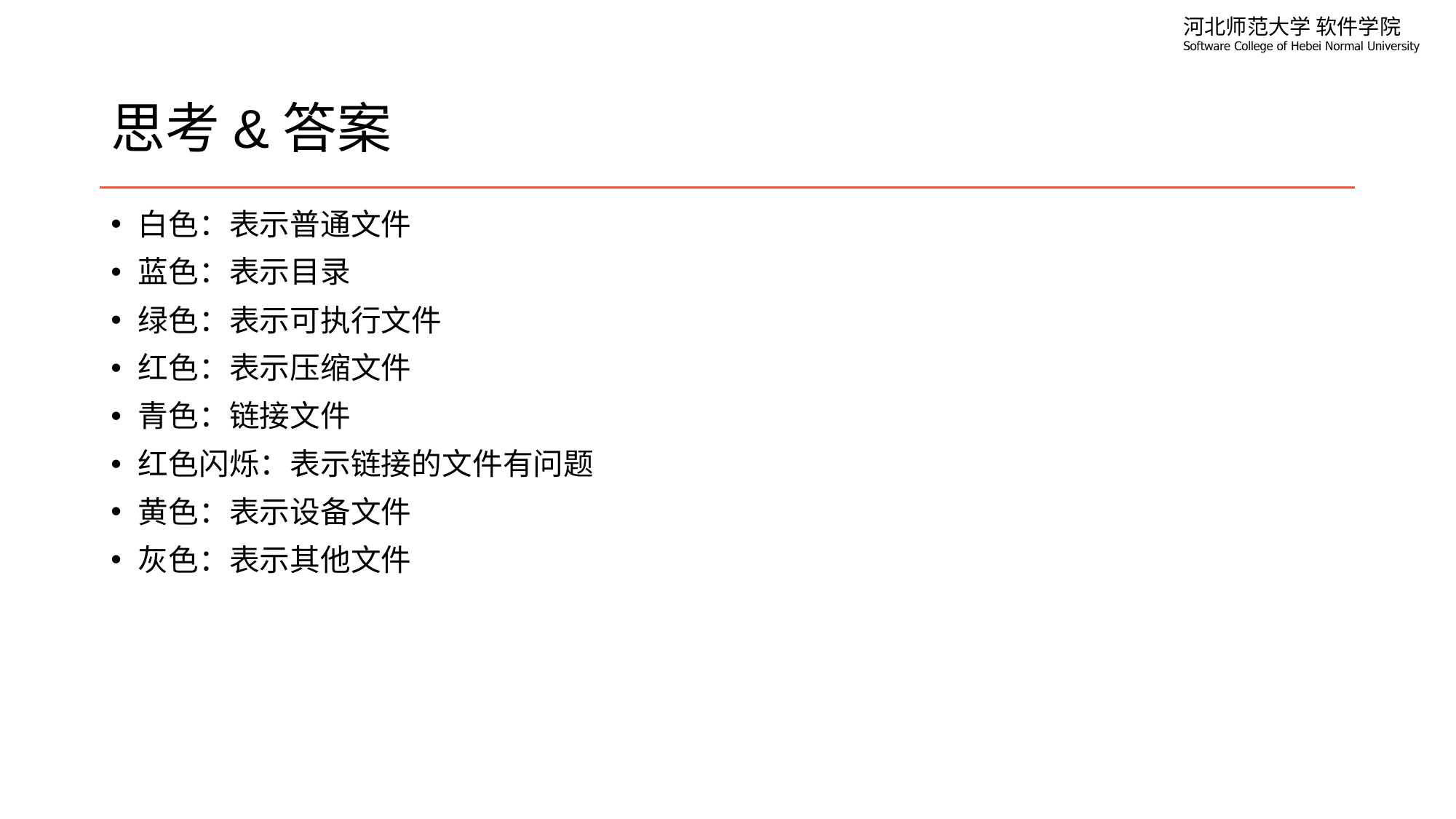

# 思考&答案
白色：表示普通文件
蓝色：表示目录
绿色：表示可执行文件
红色：表示压缩文件
青色：链接文件
红色闪烁：表示链接的文件有问题
黄色：表示设备文件
灰色：表示其他文件